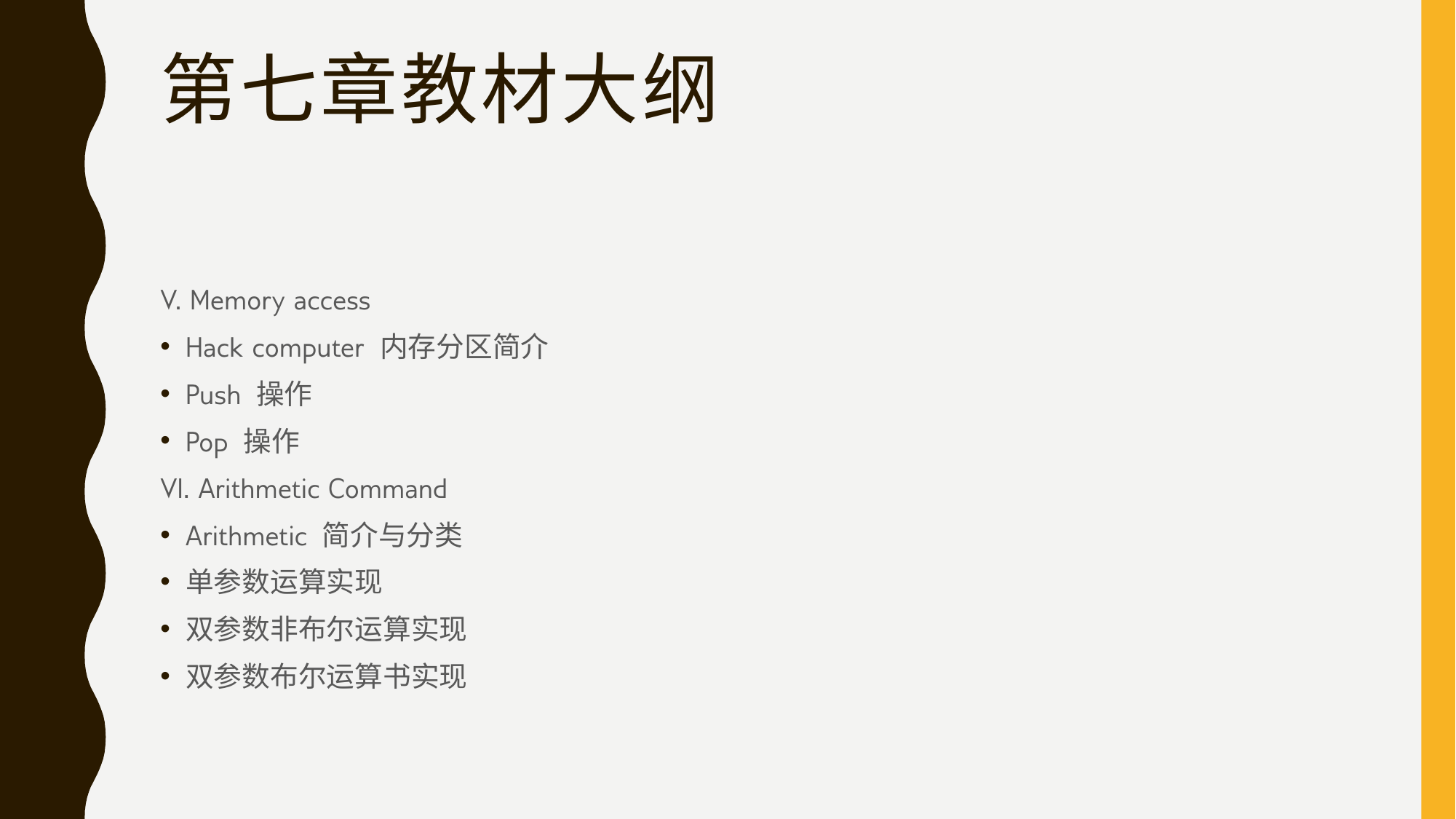

# 第七章教材大纲
V. Memory access
Hack computer 内存分区简介
Push 操作
Pop 操作
VI. Arithmetic Command
Arithmetic 简介与分类
单参数运算实现
双参数非布尔运算实现
双参数布尔运算书实现